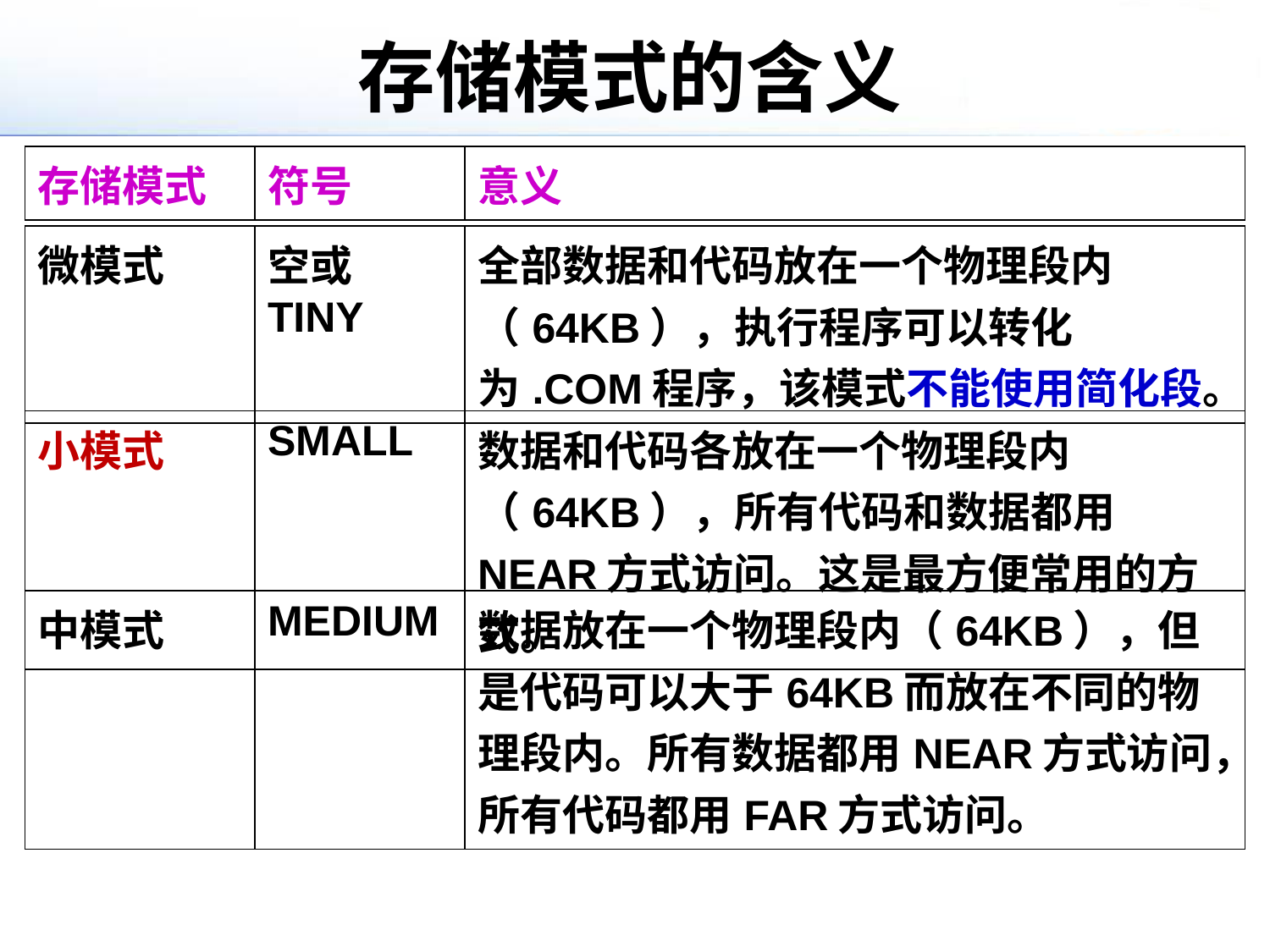

# 存储模式的含义
| 存储模式 | 符号 | 意义 |
| --- | --- | --- |
| 微模式 | 空或TINY | 全部数据和代码放在一个物理段内（64KB），执行程序可以转化为.COM程序，该模式不能使用简化段。 |
| --- | --- | --- |
| 小模式 | SMALL | 数据和代码各放在一个物理段内（64KB），所有代码和数据都用NEAR方式访问。这是最方便常用的方式。 |
| --- | --- | --- |
| 中模式 | MEDIUM | 数据放在一个物理段内（64KB），但是代码可以大于64KB而放在不同的物理段内。所有数据都用NEAR方式访问，所有代码都用FAR方式访问。 |
| --- | --- | --- |